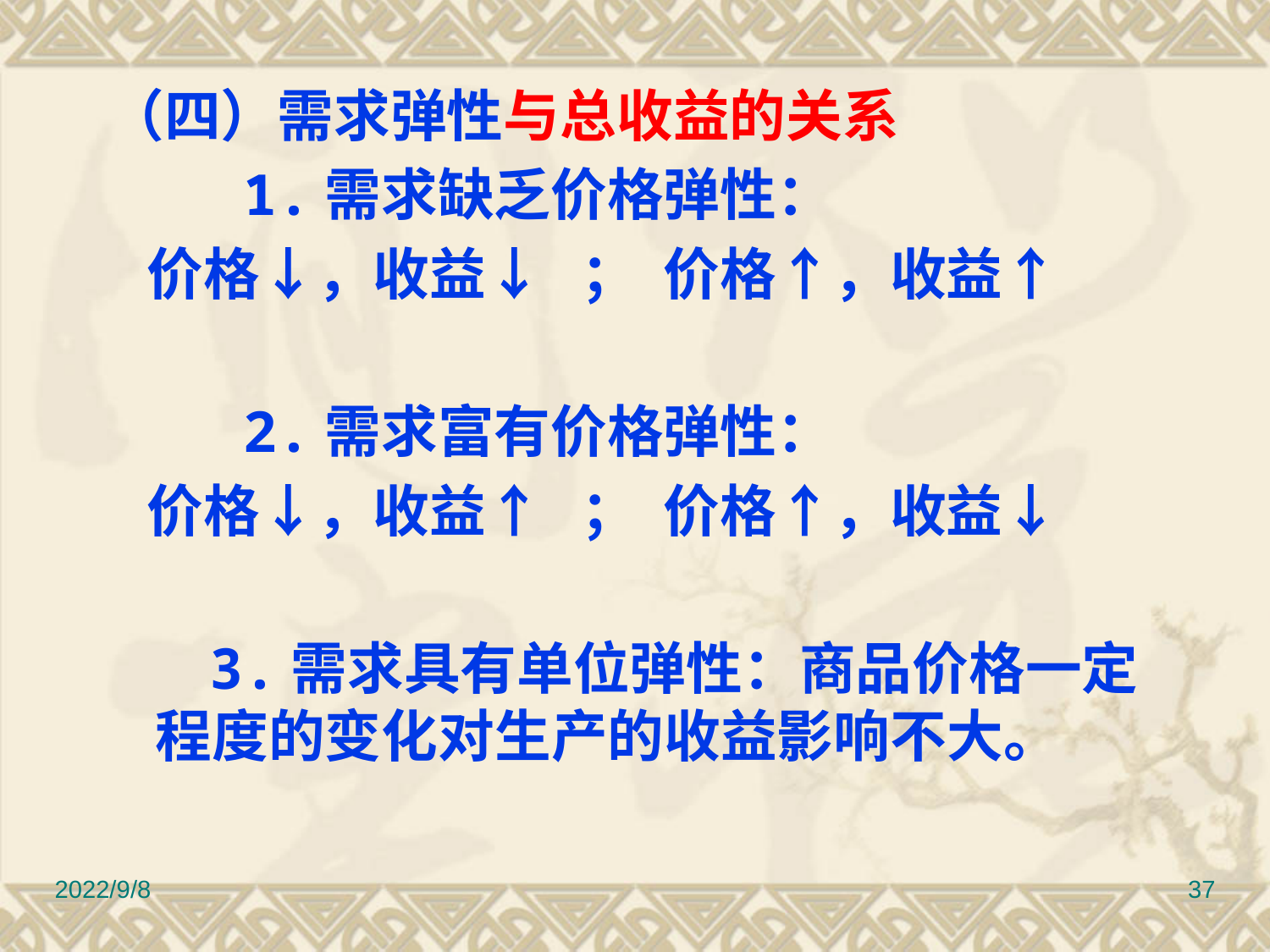

（四）需求弹性与总收益的关系
    1.需求缺乏价格弹性：
  价格↓，收益↓   ；  价格↑，收益↑

    2.需求富有价格弹性：
  价格↓，收益↑   ；  价格↑，收益↓

   3.需求具有单位弹性：商品价格一定程度的变化对生产的收益影响不大。

2022/9/8
37